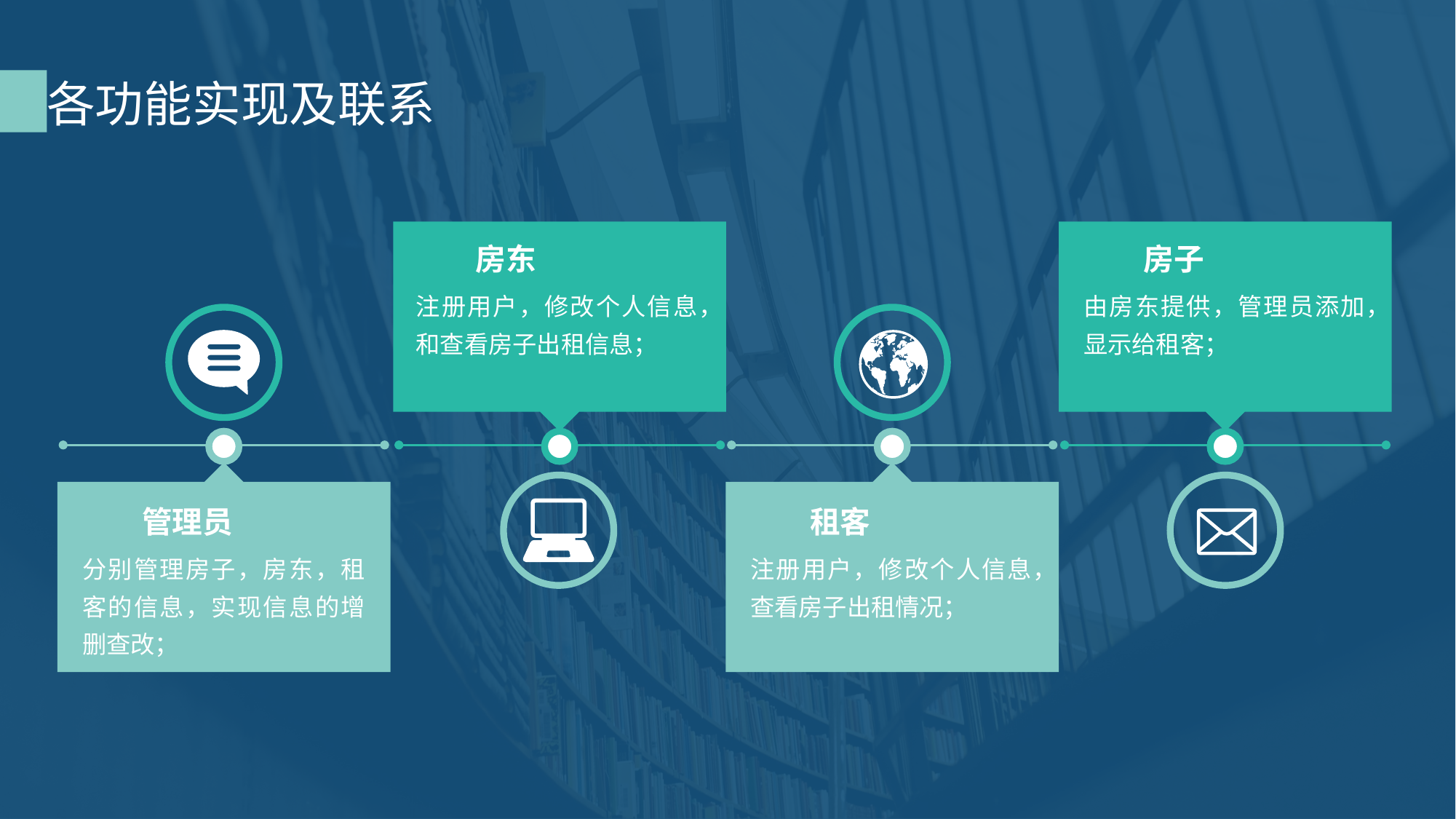

各功能实现及联系

房东
注册用户，修改个人信息，和查看房子出租信息；
房子
由房东提供，管理员添加，显示给租客；

管理员
分别管理房子，房东，租客的信息，实现信息的增删查改；
租客
注册用户，修改个人信息，查看房子出租情况；